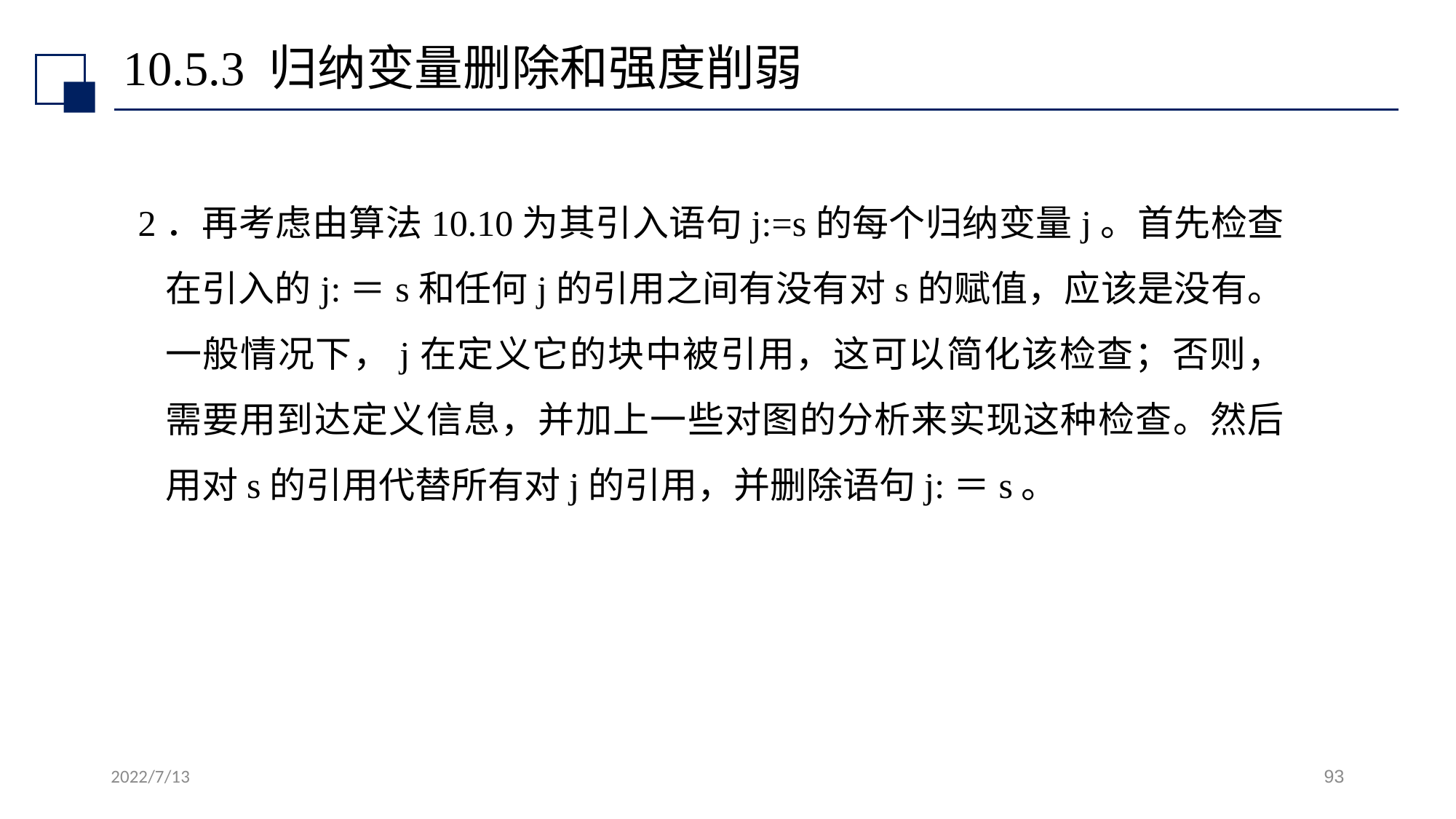

# 10.5.3 归纳变量删除和强度削弱
2．再考虑由算法10.10为其引入语句j:=s的每个归纳变量j。首先检查在引入的j:＝s和任何j的引用之间有没有对s的赋值，应该是没有。一般情况下，j在定义它的块中被引用，这可以简化该检查；否则，需要用到达定义信息，并加上一些对图的分析来实现这种检查。然后用对s的引用代替所有对j的引用，并删除语句j:＝s。
2022/7/13
93